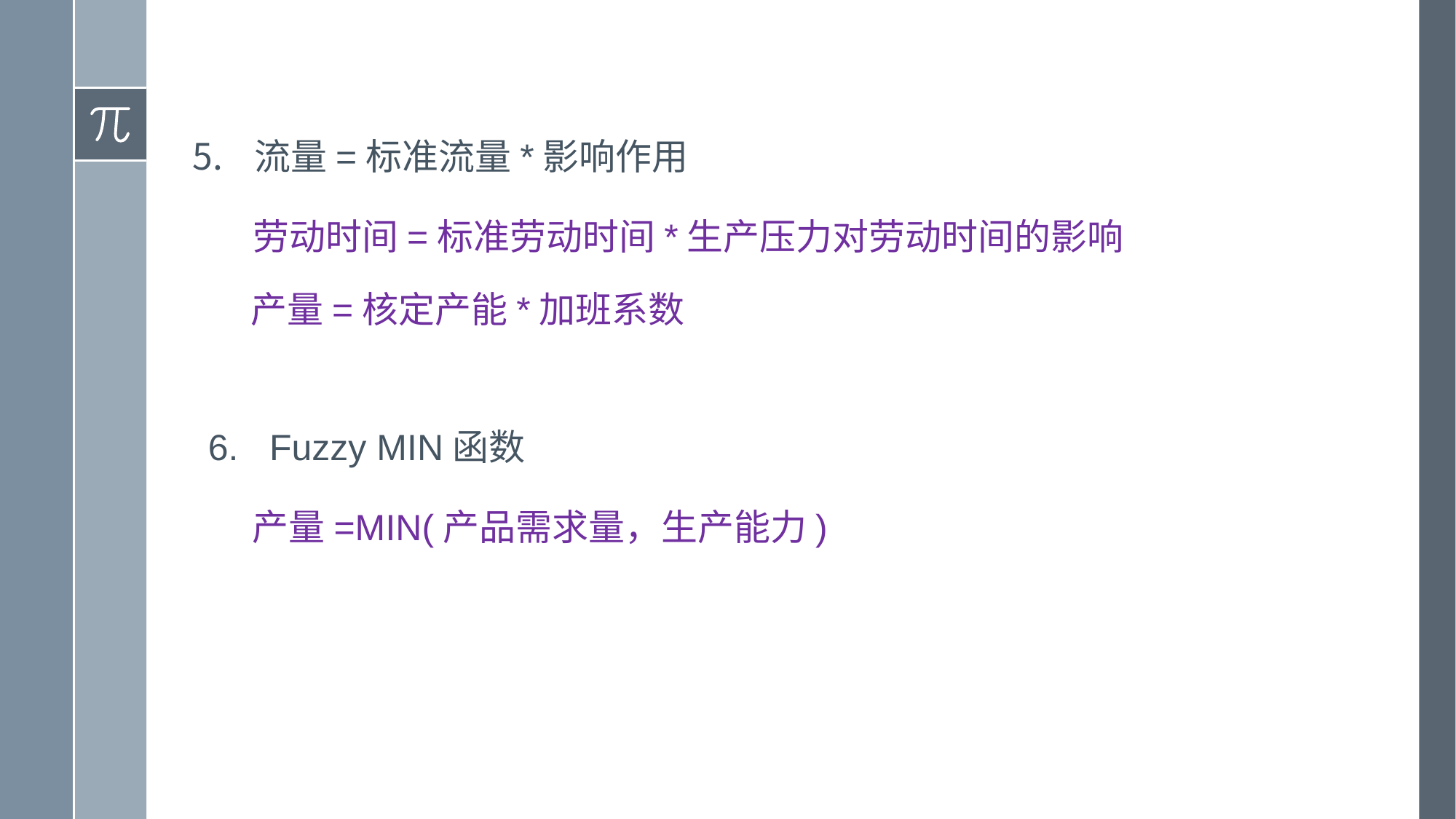

流量=标准流量*影响作用

劳动时间=标准劳动时间*生产压力对劳动时间的影响
产量=核定产能*加班系数
Fuzzy MIN函数
产量=MIN(产品需求量，生产能力)